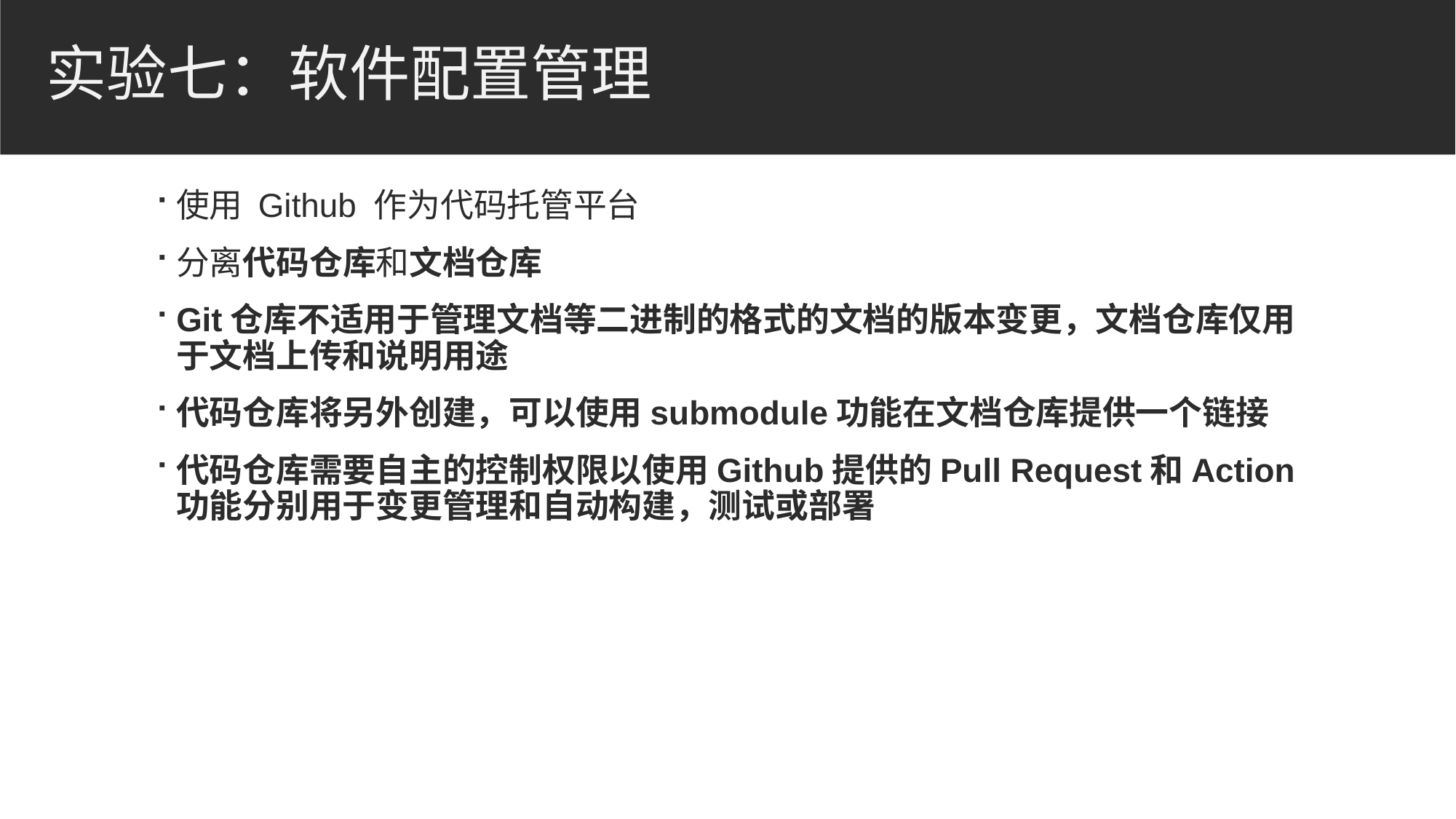

# 实验七：软件配置管理
使用 Github 作为代码托管平台
分离代码仓库和文档仓库
Git仓库不适用于管理文档等二进制的格式的文档的版本变更，文档仓库仅用于文档上传和说明用途
代码仓库将另外创建，可以使用submodule功能在文档仓库提供一个链接
代码仓库需要自主的控制权限以使用Github提供的Pull Request和Action功能分别用于变更管理和自动构建，测试或部署